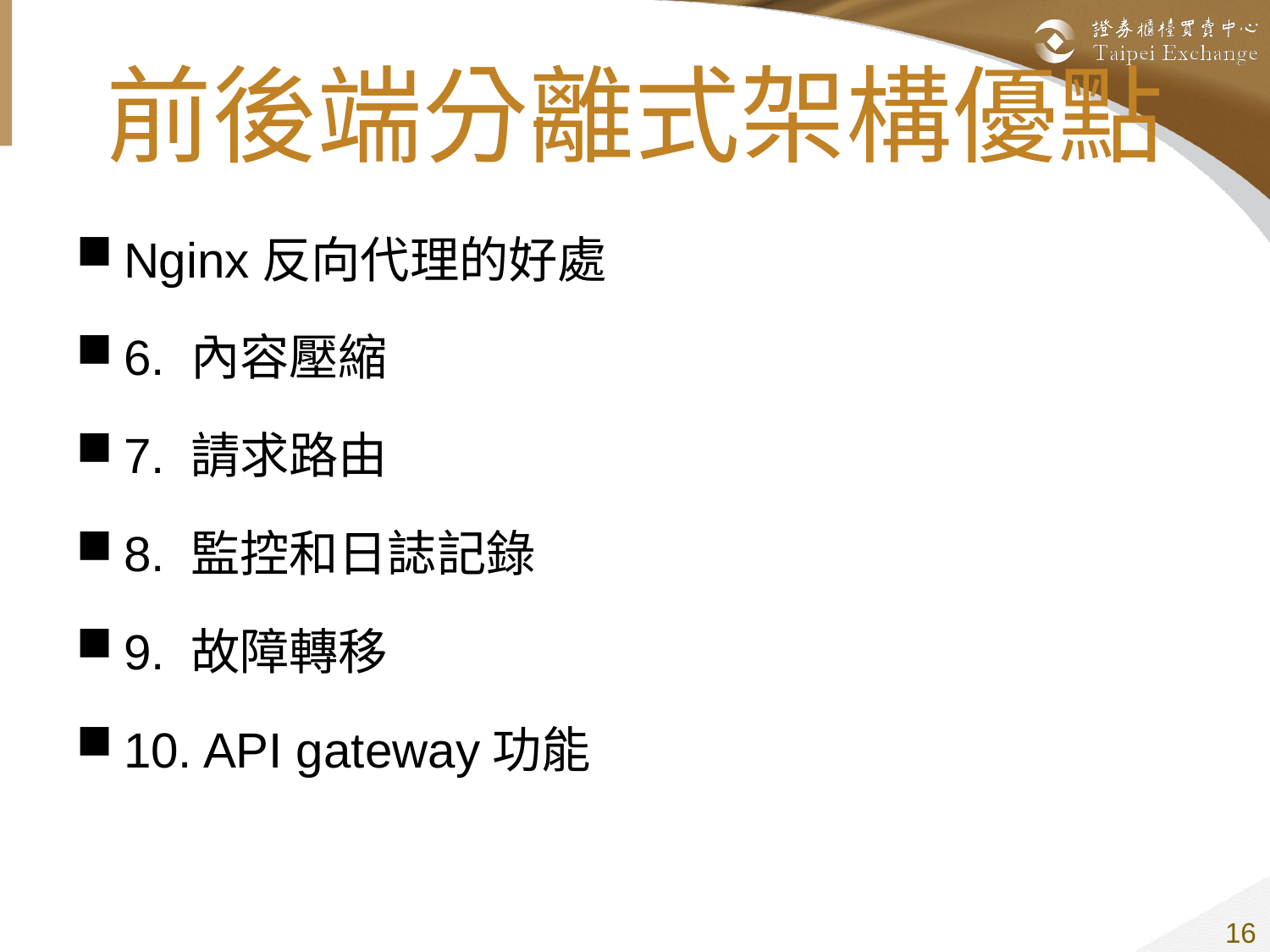

# 前後端分離式架構優點
Nginx反向代理的好處
6. 內容壓縮
7. 請求路由
8. 監控和日誌記錄
9. 故障轉移
10. API gateway功能